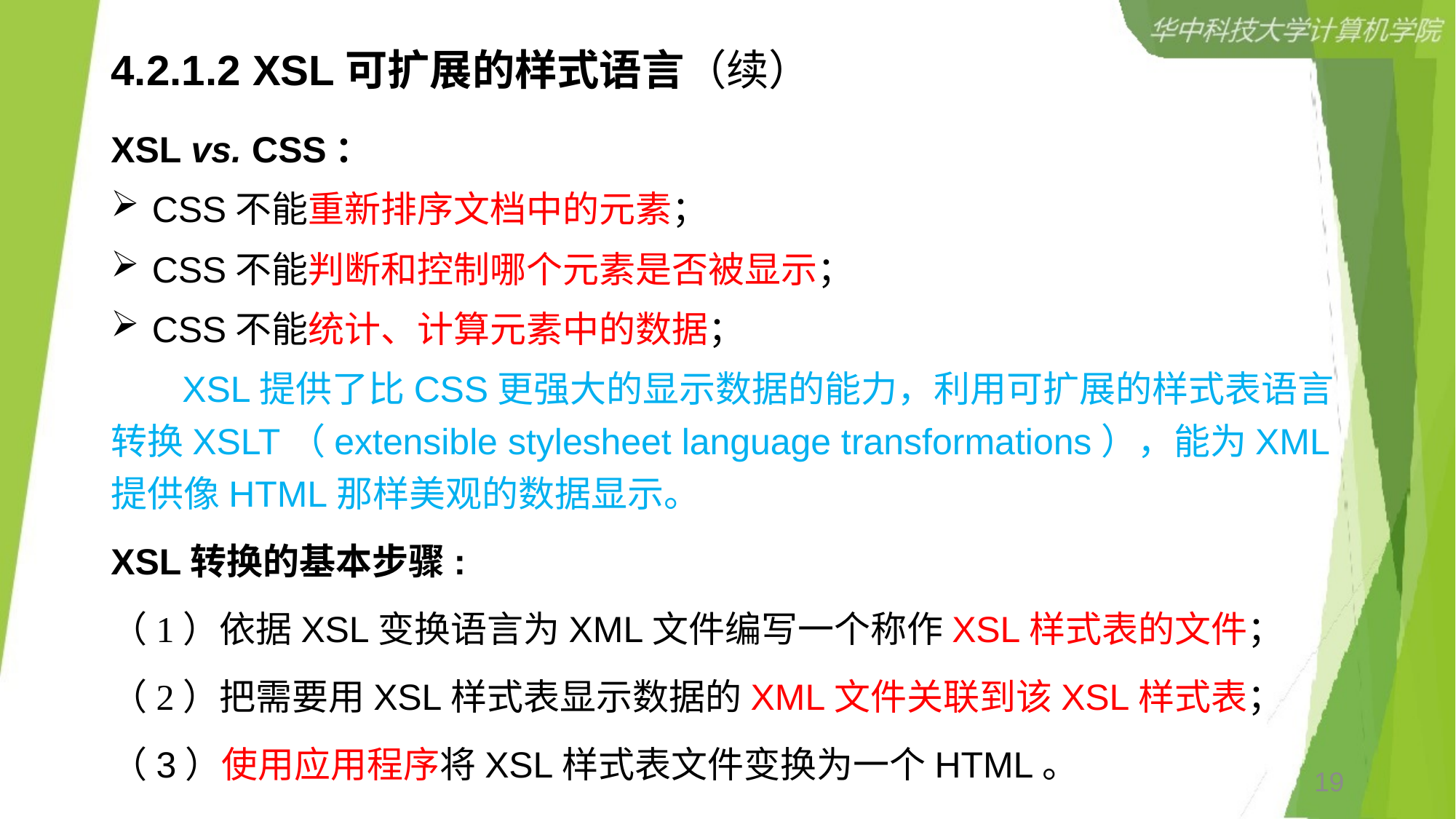

# 4.2.1.2 XSL可扩展的样式语言（续）
XSL vs. CSS：
CSS不能重新排序文档中的元素；
CSS不能判断和控制哪个元素是否被显示；
CSS不能统计、计算元素中的数据；
       XSL提供了比CSS更强大的显示数据的能力，利用可扩展的样式表语言转换XSLT（extensible stylesheet language transformations），能为XML提供像HTML那样美观的数据显示。
XSL转换的基本步骤:
（1）依据XSL变换语言为XML文件编写一个称作XSL样式表的文件；
（2）把需要用XSL样式表显示数据的XML文件关联到该XSL样式表；
（3）使用应用程序将XSL样式表文件变换为一个HTML。
19